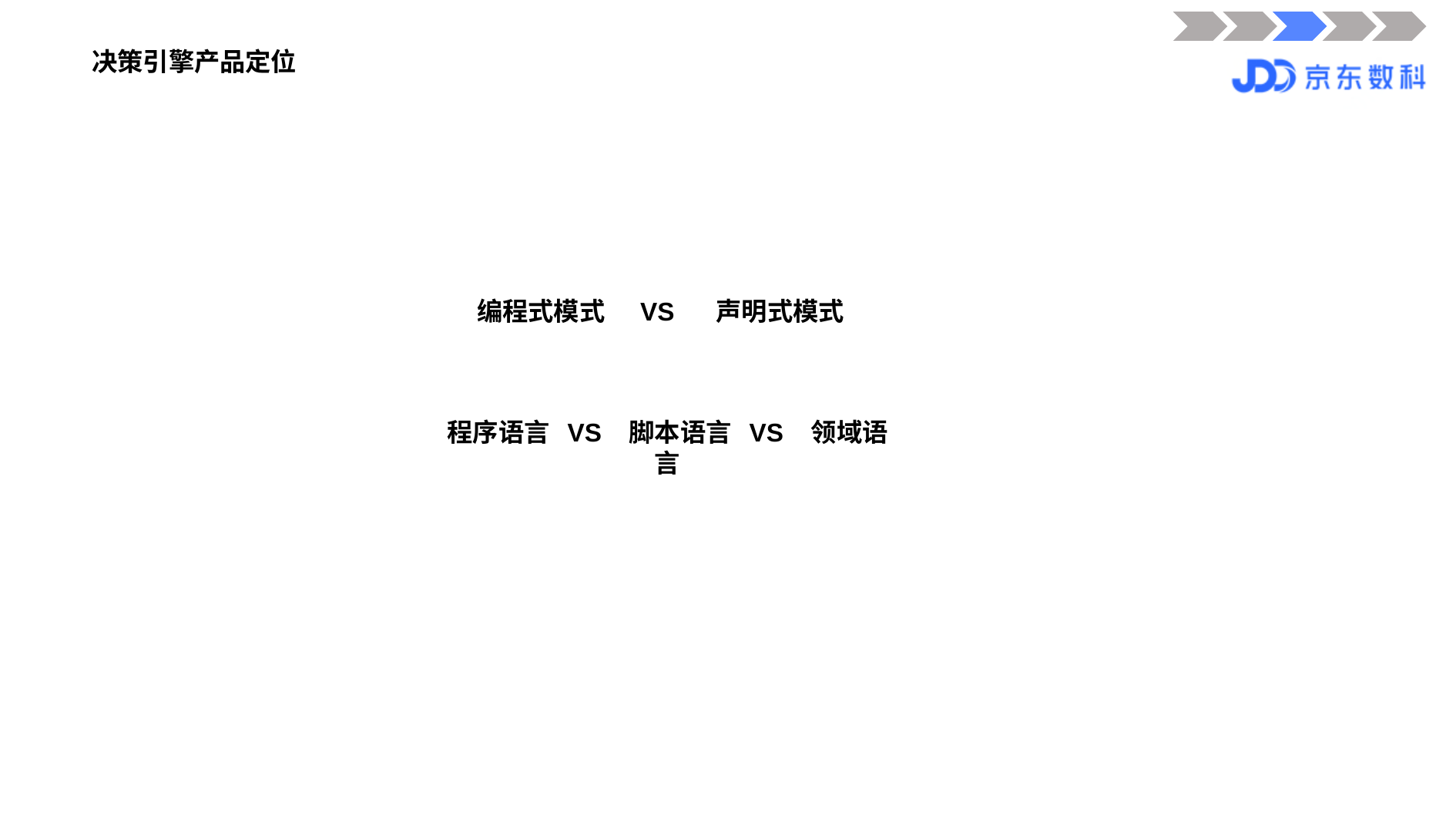

决策引擎产品定位
编程式模式     VS     声明式模式
程序语言  VS   脚本语言  VS   领域语言